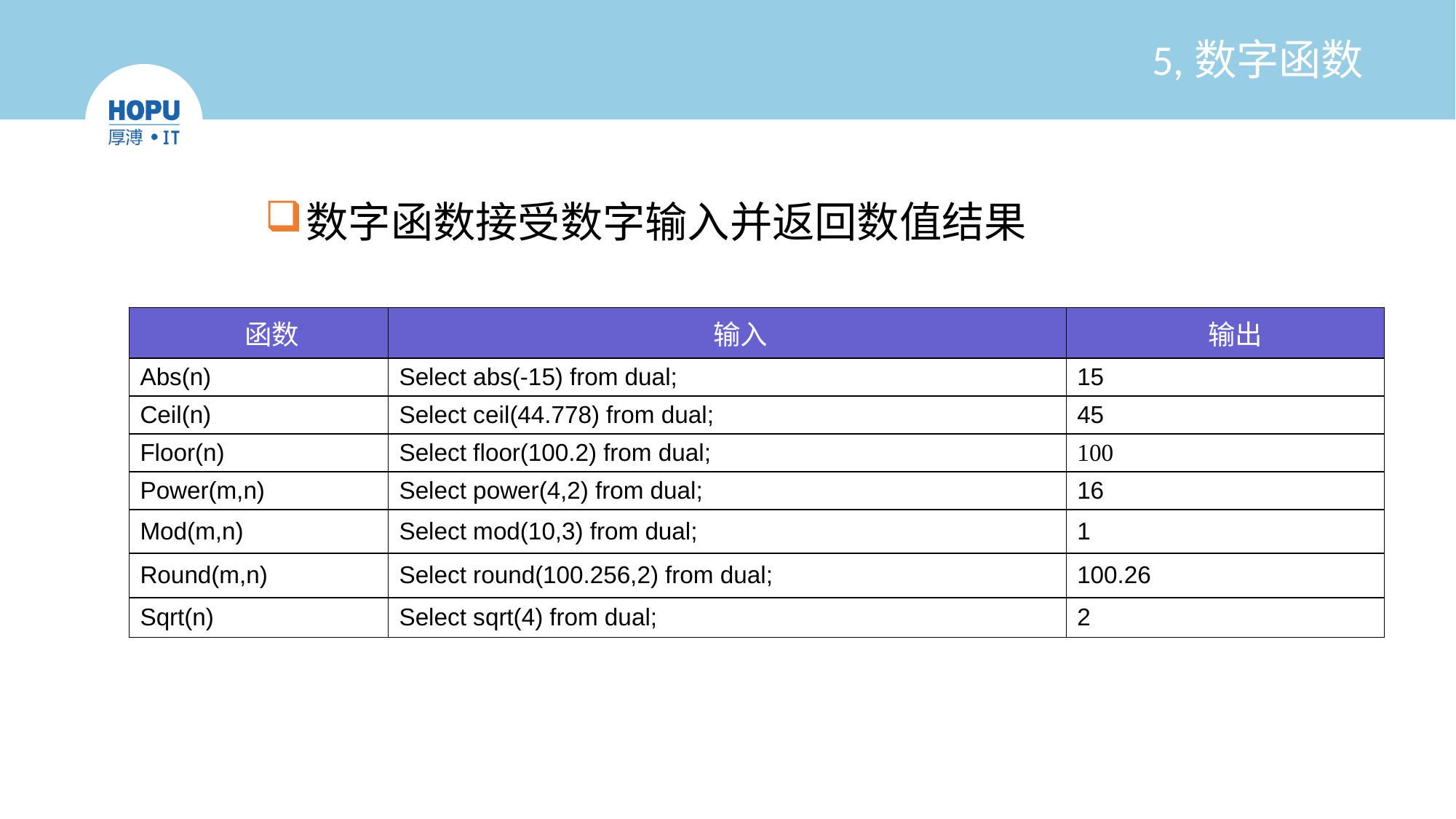

# 5,数字函数
数字函数接受数字输入并返回数值结果
| 函数 | 输入 | 输出 |
| --- | --- | --- |
| Abs(n) | Select abs(-15) from dual; | 15 |
| Ceil(n) | Select ceil(44.778) from dual; | 45 |
| Floor(n) | Select floor(100.2) from dual; | 100 |
| Power(m,n) | Select power(4,2) from dual; | 16 |
| Mod(m,n) | Select mod(10,3) from dual; | 1 |
| Round(m,n) | Select round(100.256,2) from dual; | 100.26 |
| Sqrt(n) | Select sqrt(4) from dual; | 2 |